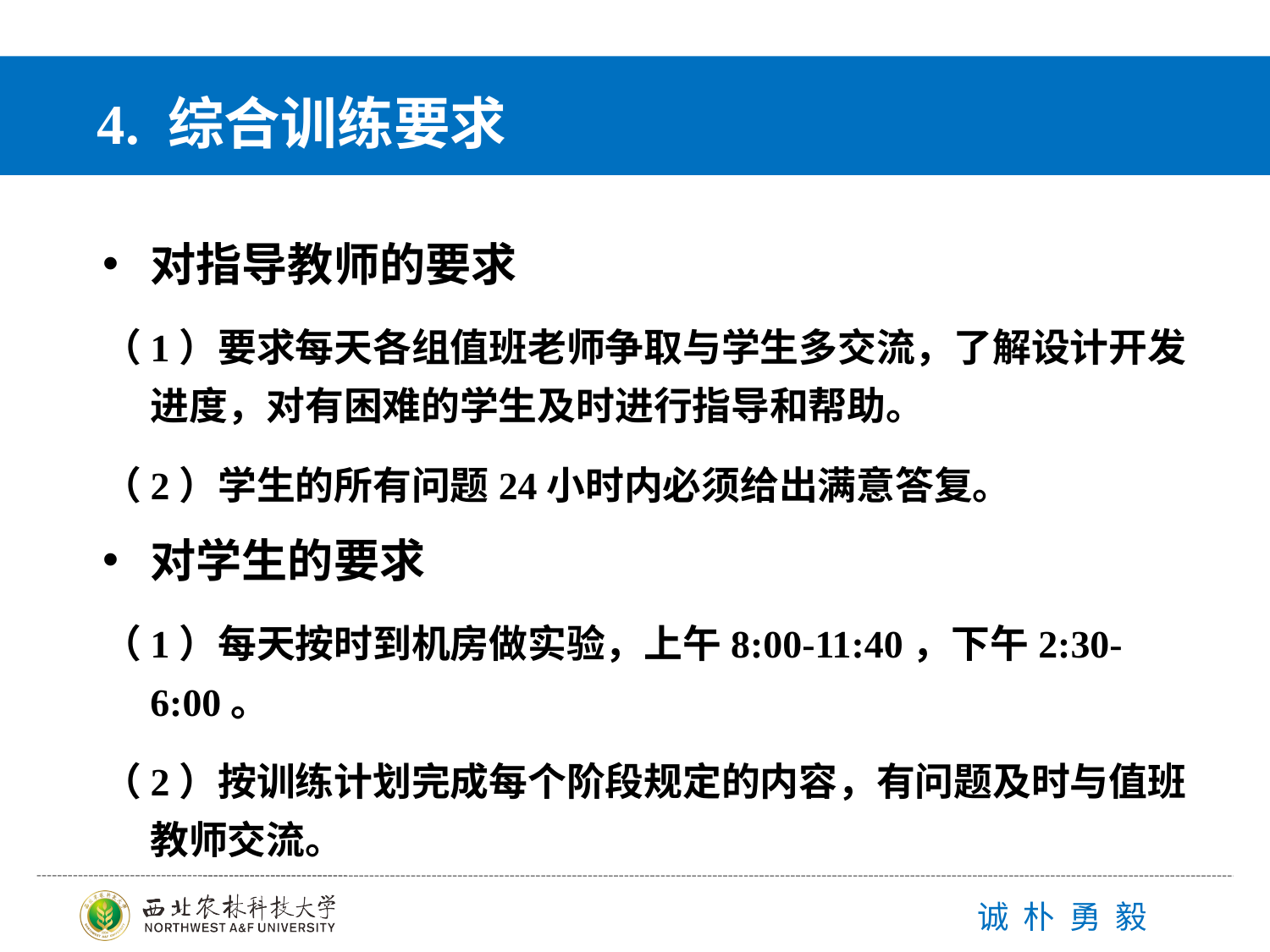

4. 综合训练要求
对指导教师的要求
（1）要求每天各组值班老师争取与学生多交流，了解设计开发进度，对有困难的学生及时进行指导和帮助。
（2）学生的所有问题24小时内必须给出满意答复。
对学生的要求
（1）每天按时到机房做实验，上午8:00-11:40，下午2:30-6:00。
（2）按训练计划完成每个阶段规定的内容，有问题及时与值班教师交流。